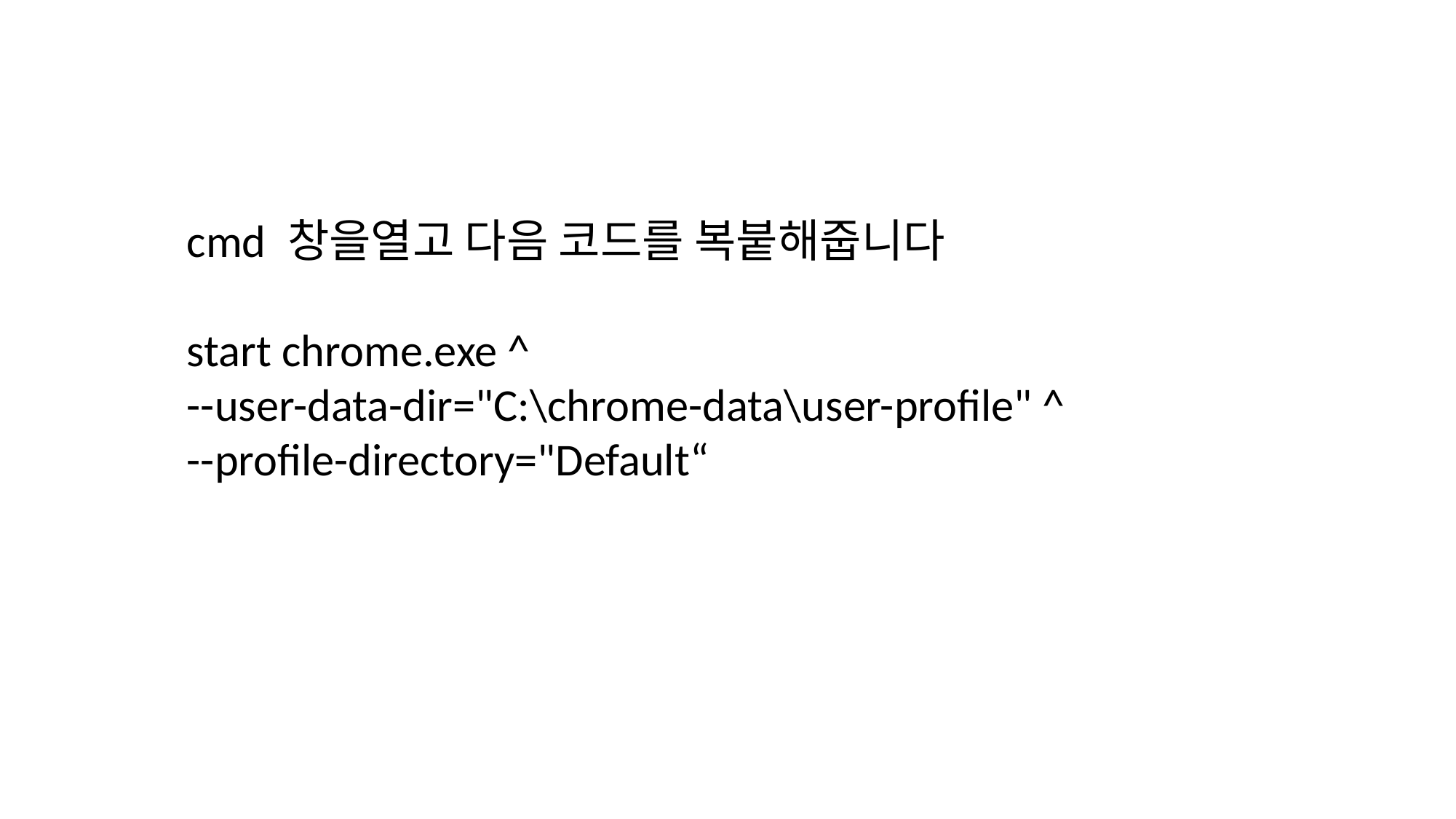

cmd 창을열고 다음 코드를 복붙해줍니다

start chrome.exe ^
--user-data-dir="C:\chrome-data\user-profile" ^
--profile-directory="Default“